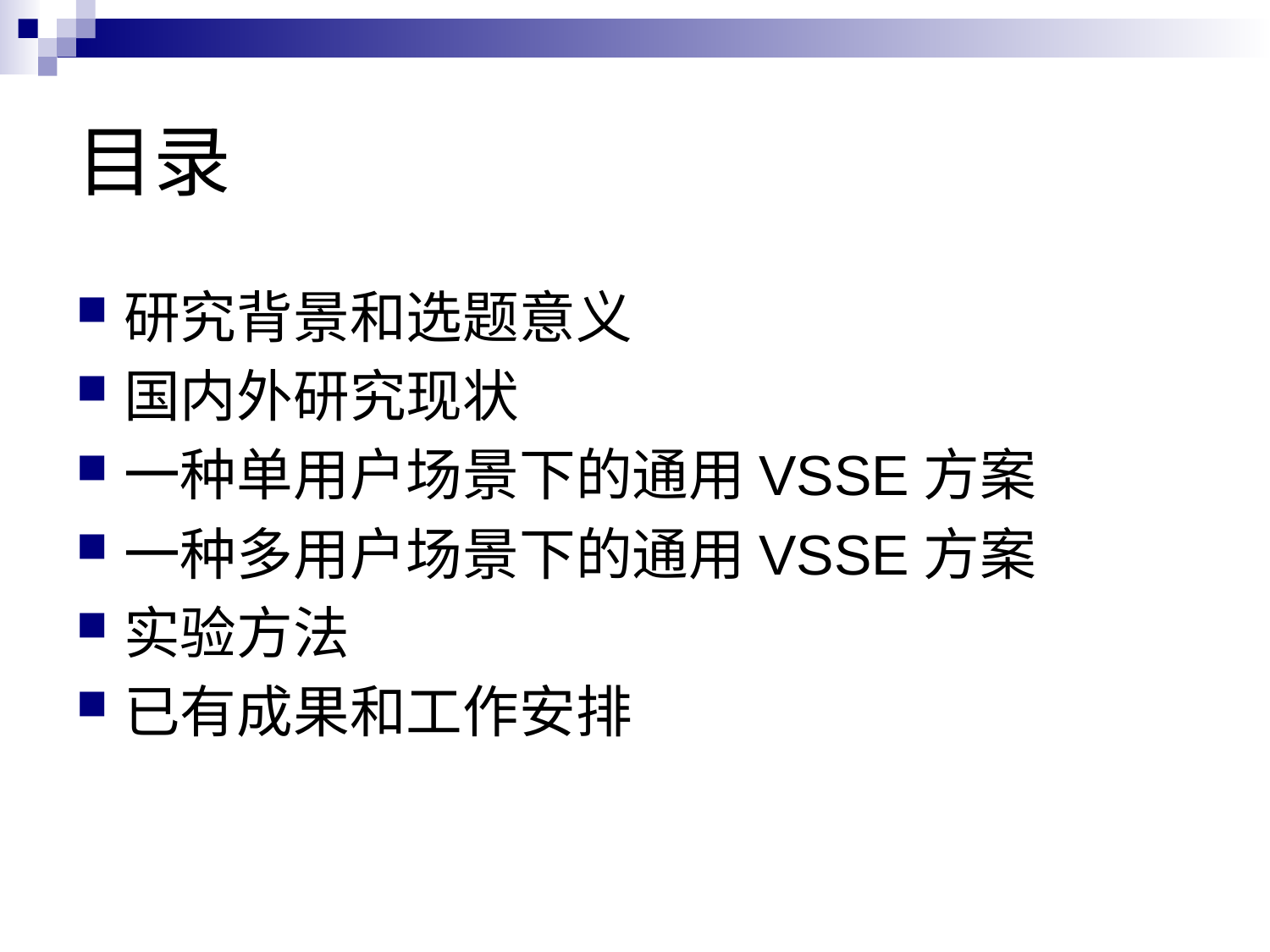

# 目录
研究背景和选题意义
国内外研究现状
一种单用户场景下的通用VSSE方案
一种多用户场景下的通用VSSE方案
实验方法
已有成果和工作安排